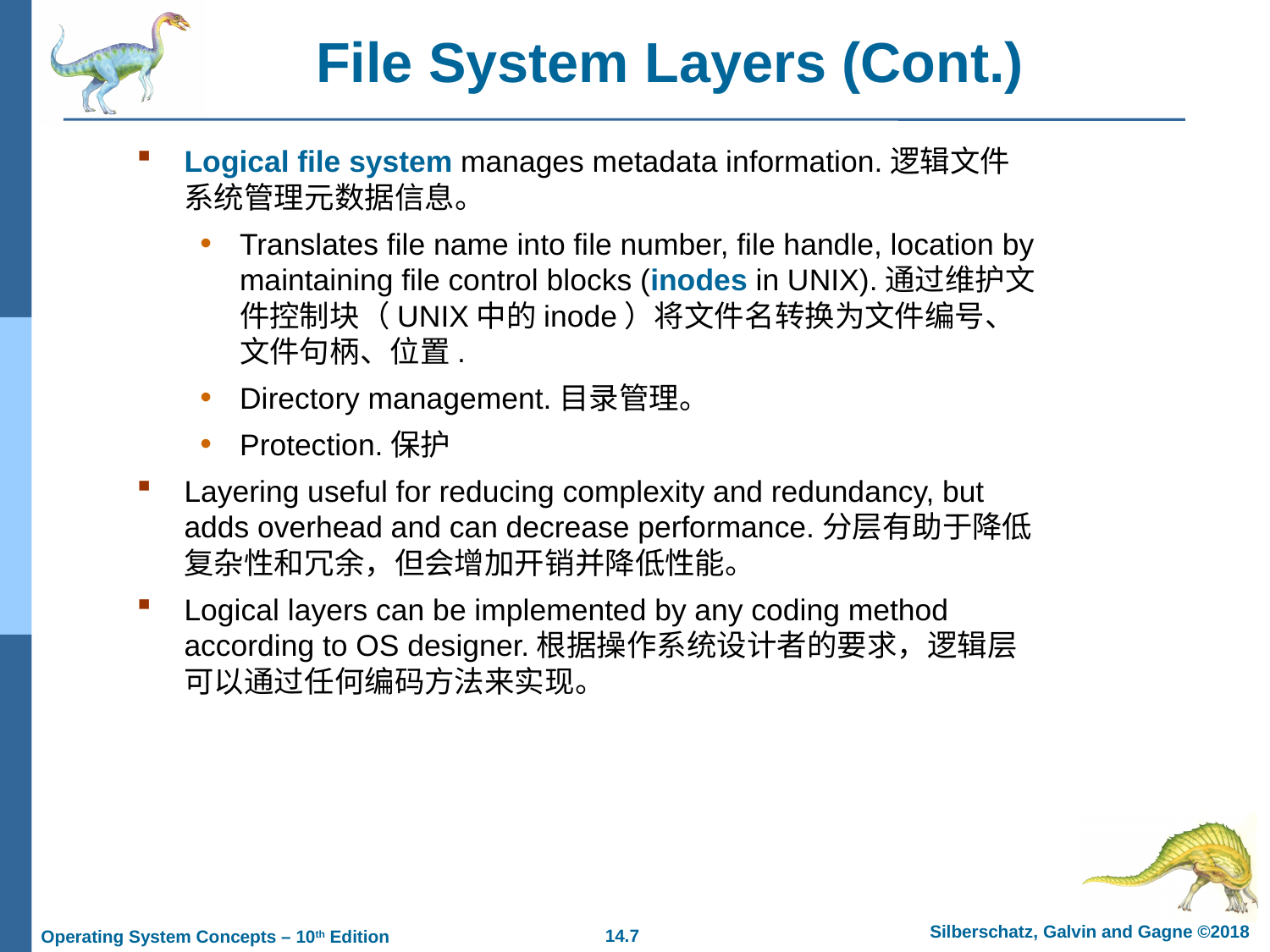

# File System Layers (Cont.)
Logical file system manages metadata information.逻辑文件系统管理元数据信息。
Translates file name into file number, file handle, location by maintaining file control blocks (inodes in UNIX).通过维护文件控制块（UNIX中的inode）将文件名转换为文件编号、文件句柄、位置.
Directory management.目录管理。
Protection.保护
Layering useful for reducing complexity and redundancy, but adds overhead and can decrease performance.分层有助于降低复杂性和冗余，但会增加开销并降低性能。
Logical layers can be implemented by any coding method according to OS designer.根据操作系统设计者的要求，逻辑层可以通过任何编码方法来实现。